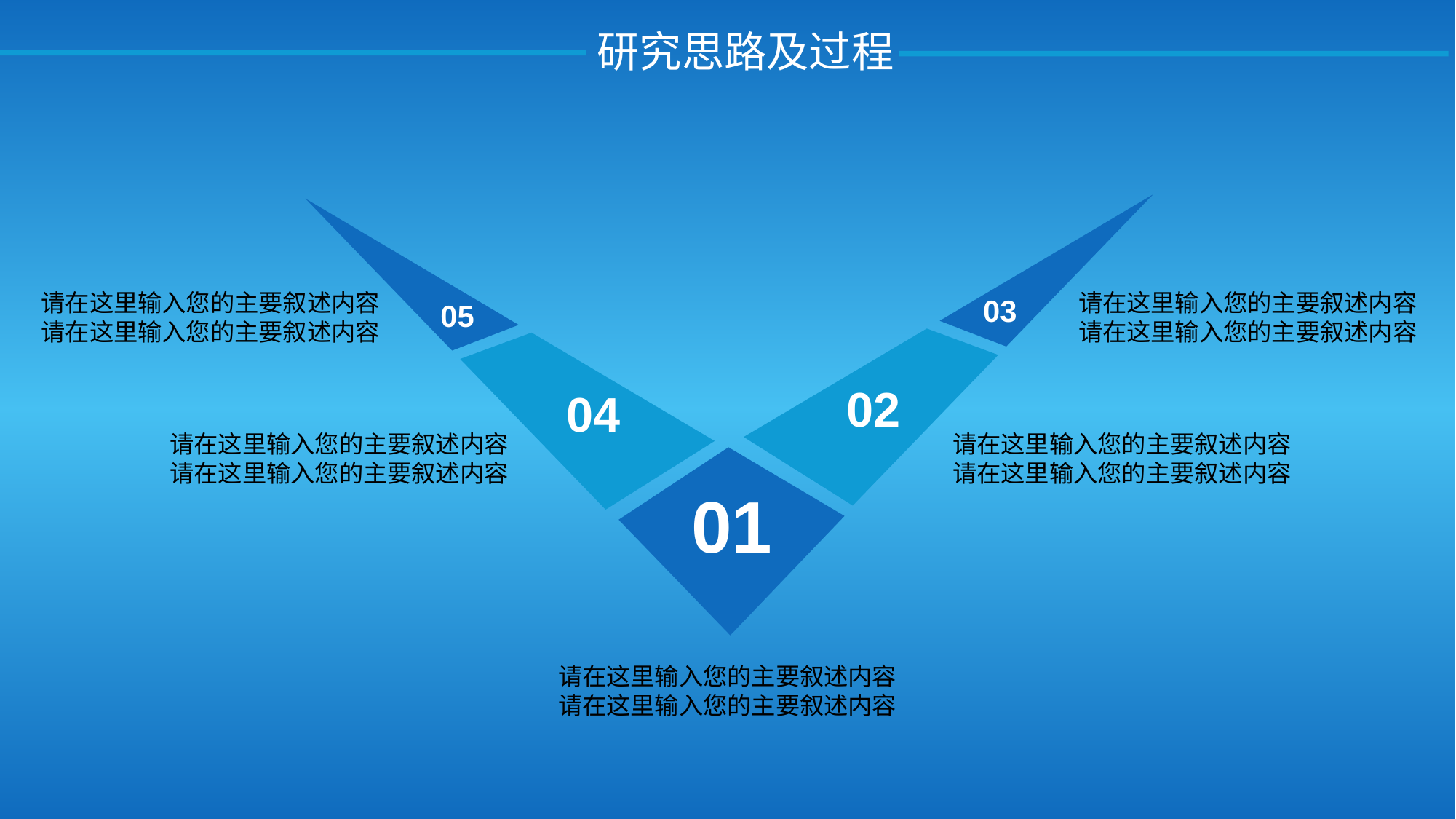

研究思路及过程

03

05

02

04
请在这里输入您的主要叙述内容
请在这里输入您的主要叙述内容

请在这里输入您的主要叙述内容
请在这里输入您的主要叙述内容

请在这里输入您的主要叙述内容
请在这里输入您的主要叙述内容

请在这里输入您的主要叙述内容
请在这里输入您的主要叙述内容

01
请在这里输入您的主要叙述内容
请在这里输入您的主要叙述内容